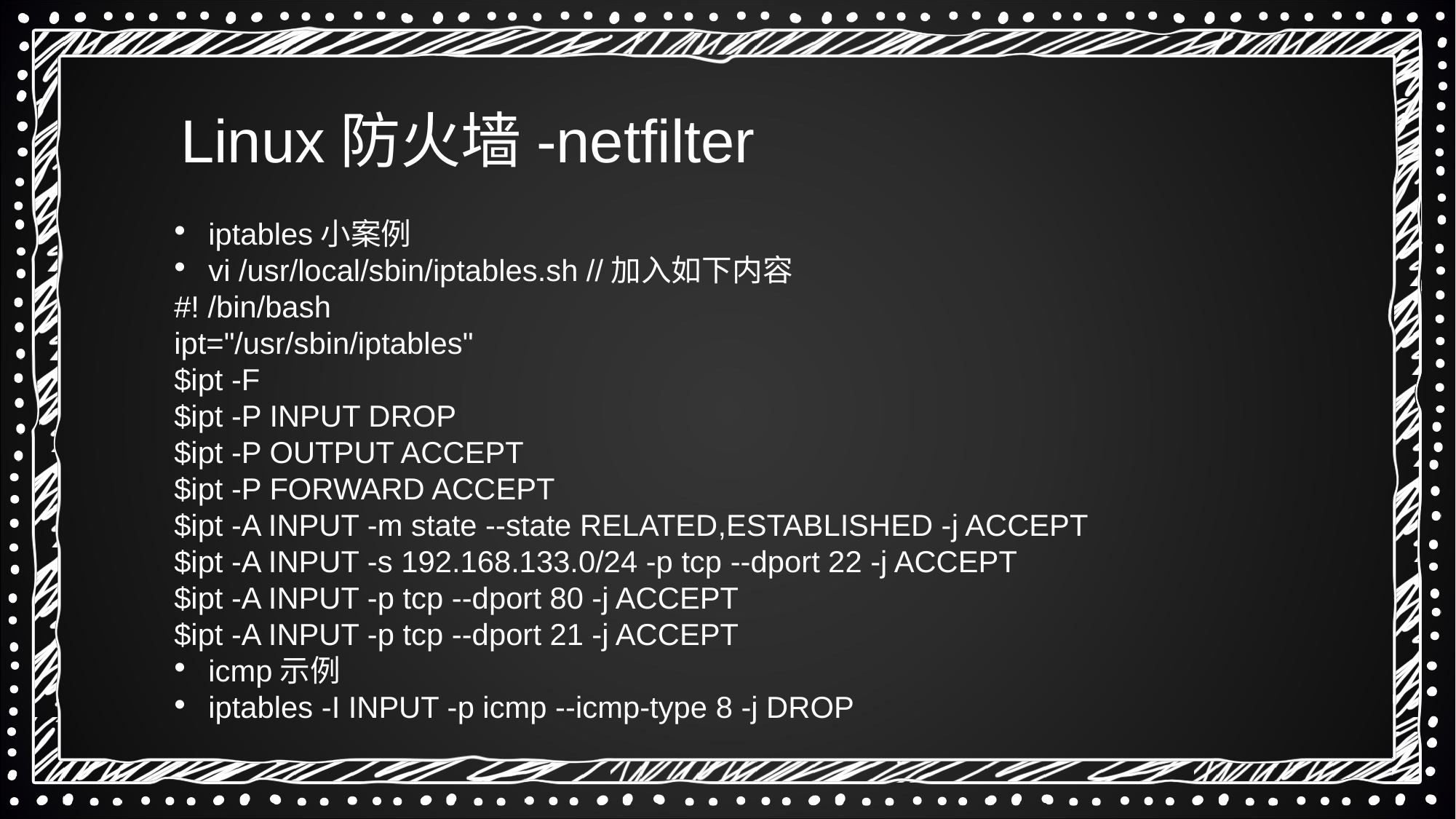

Linux防火墙-netfilter
 iptables小案例
 vi /usr/local/sbin/iptables.sh //加入如下内容
#! /bin/bash
ipt="/usr/sbin/iptables"
$ipt -F
$ipt -P INPUT DROP
$ipt -P OUTPUT ACCEPT
$ipt -P FORWARD ACCEPT
$ipt -A INPUT -m state --state RELATED,ESTABLISHED -j ACCEPT
$ipt -A INPUT -s 192.168.133.0/24 -p tcp --dport 22 -j ACCEPT
$ipt -A INPUT -p tcp --dport 80 -j ACCEPT
$ipt -A INPUT -p tcp --dport 21 -j ACCEPT
 icmp示例
 iptables -I INPUT -p icmp --icmp-type 8 -j DROP